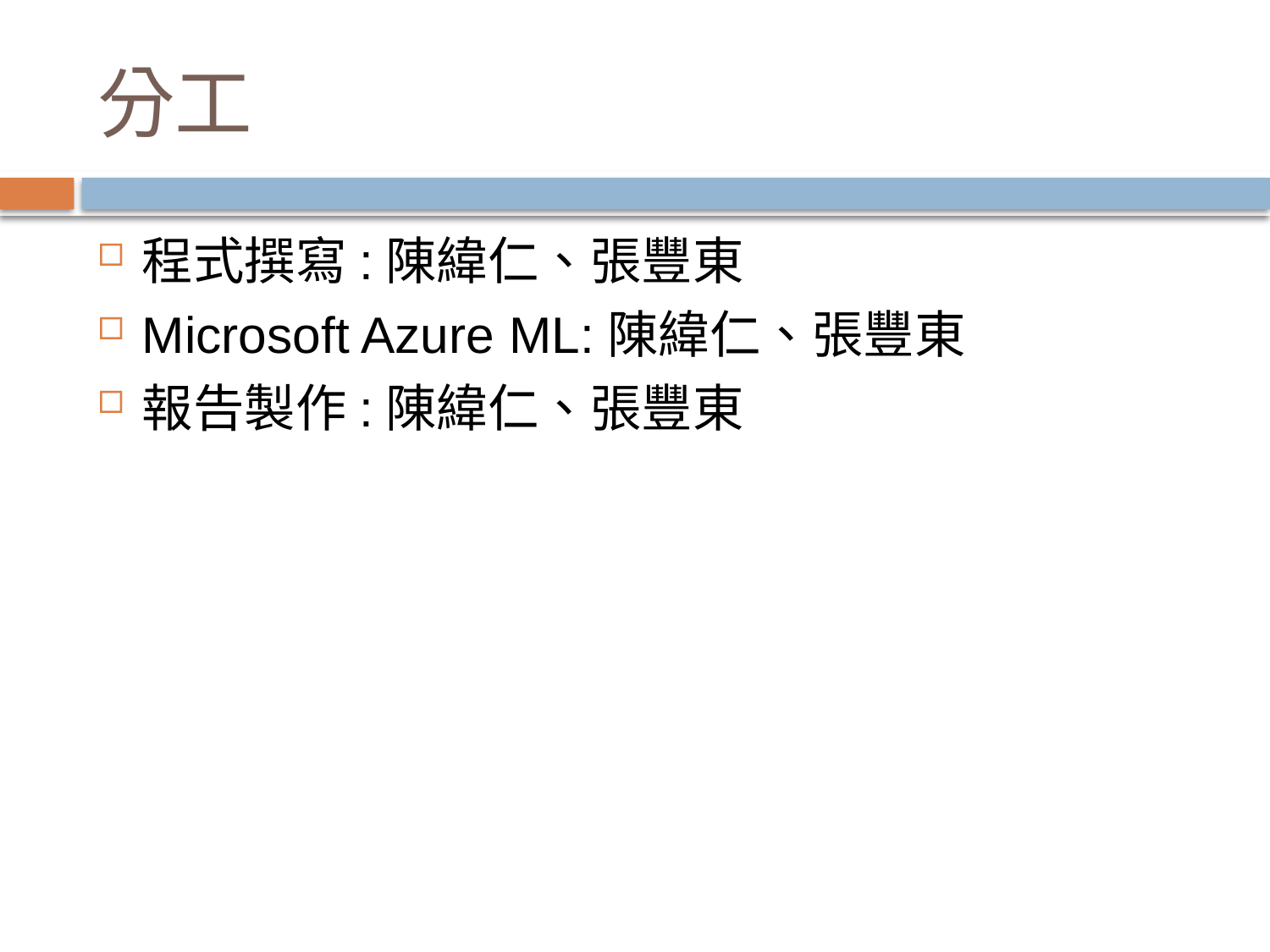

# 分工
程式撰寫:陳緯仁、張豐東
Microsoft Azure ML:陳緯仁、張豐東
報告製作:陳緯仁、張豐東